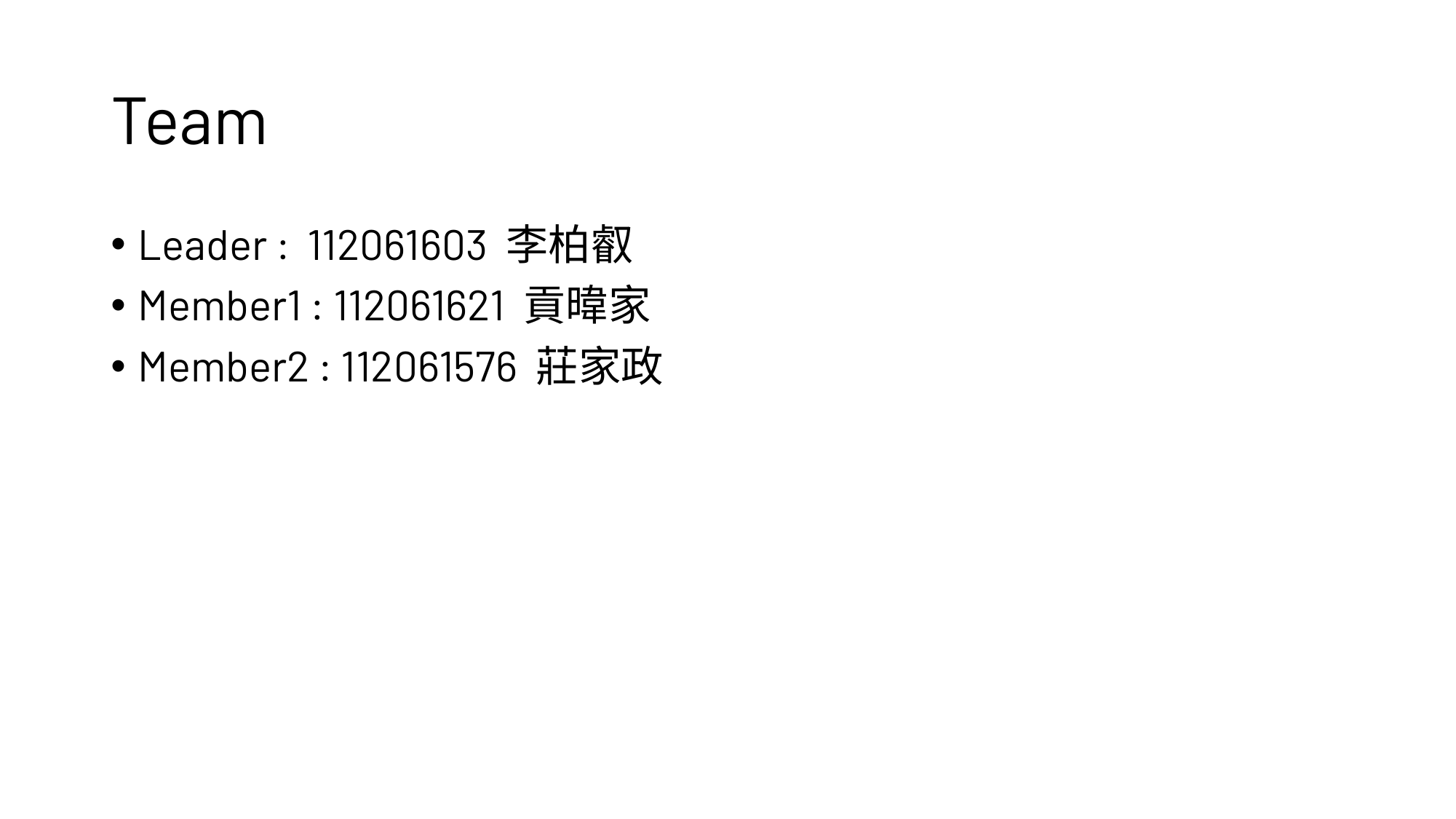

# Team
Leader :  112061603 李柏叡
Member1 : 112061621 貢暐家
Member2 : 112061576 莊家政